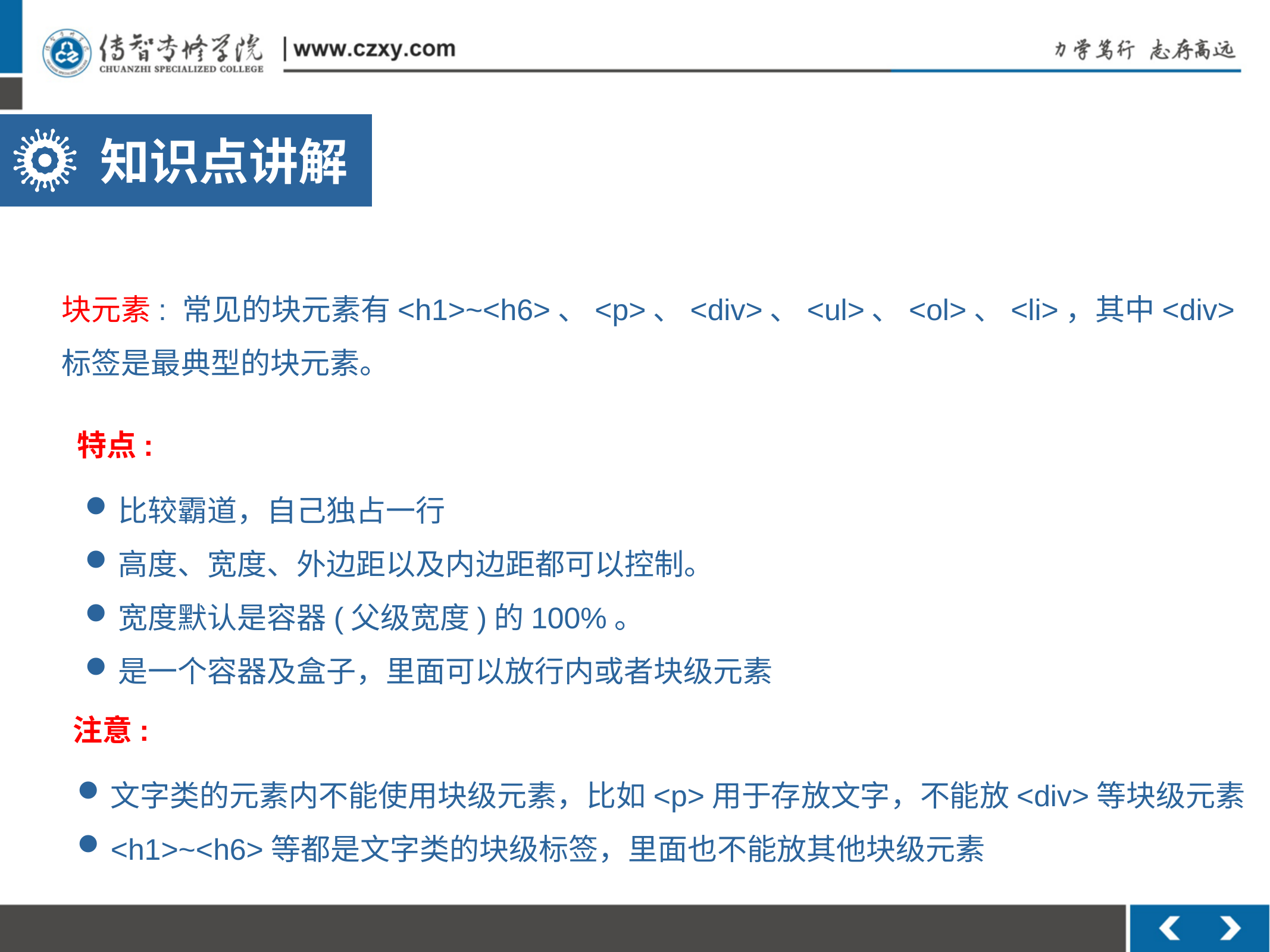

知识点讲解
块元素: 常见的块元素有<h1>~<h6>、<p>、<div>、<ul>、<ol>、<li>，其中<div>
标签是最典型的块元素。
特点:
比较霸道，自己独占一行
高度、宽度、外边距以及内边距都可以控制。
宽度默认是容器(父级宽度)的100%。
是一个容器及盒子，里面可以放行内或者块级元素
注意:
文字类的元素内不能使用块级元素，比如<p>用于存放文字，不能放<div>等块级元素
<h1>~<h6>等都是文字类的块级标签，里面也不能放其他块级元素